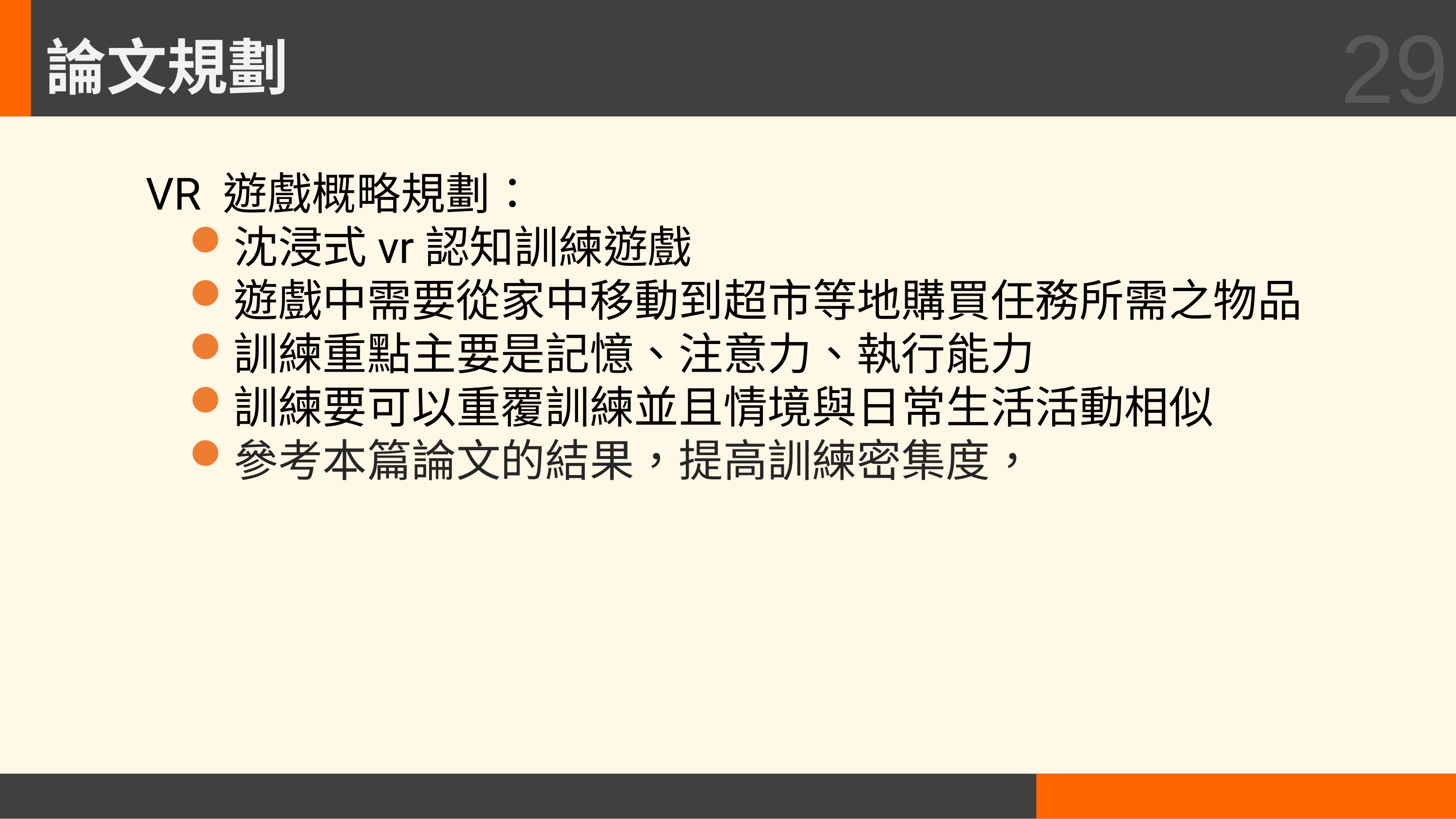

29
# 論文規劃
 VR 遊戲概略規劃：
沈浸式vr認知訓練遊戲
遊戲中需要從家中移動到超市等地購買任務所需之物品
訓練重點主要是記憶、注意力、執行能力
訓練要可以重覆訓練並且情境與日常生活活動相似
參考本篇論文的結果，提高訓練密集度，